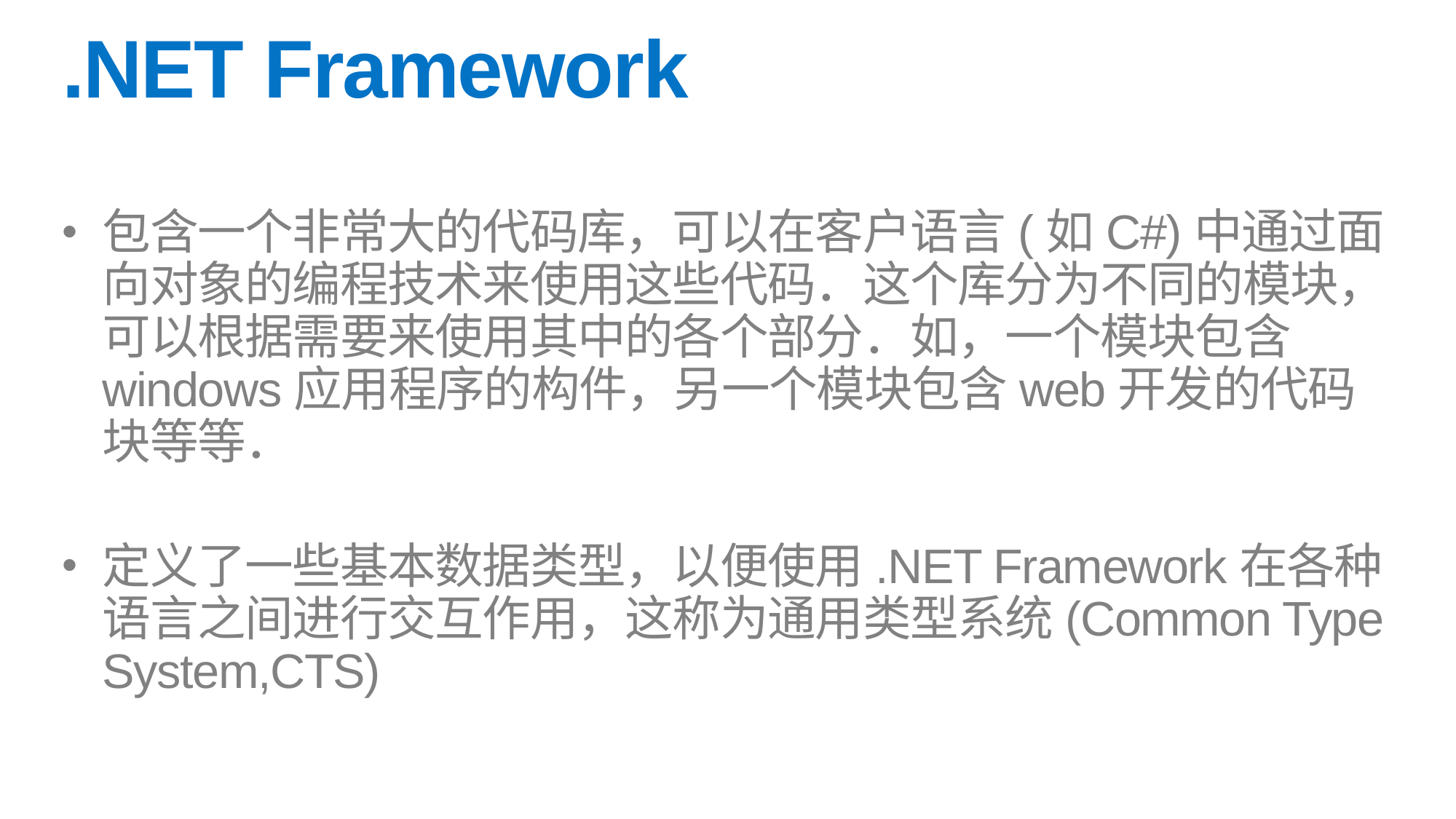

# .NET Framework
包含一个非常大的代码库，可以在客户语言(如C#)中通过面向对象的编程技术来使用这些代码．这个库分为不同的模块，可以根据需要来使用其中的各个部分．如，一个模块包含windows应用程序的构件，另一个模块包含web开发的代码块等等．

定义了一些基本数据类型，以便使用.NET Framework在各种语言之间进行交互作用，这称为通用类型系统(Common Type System,CTS)